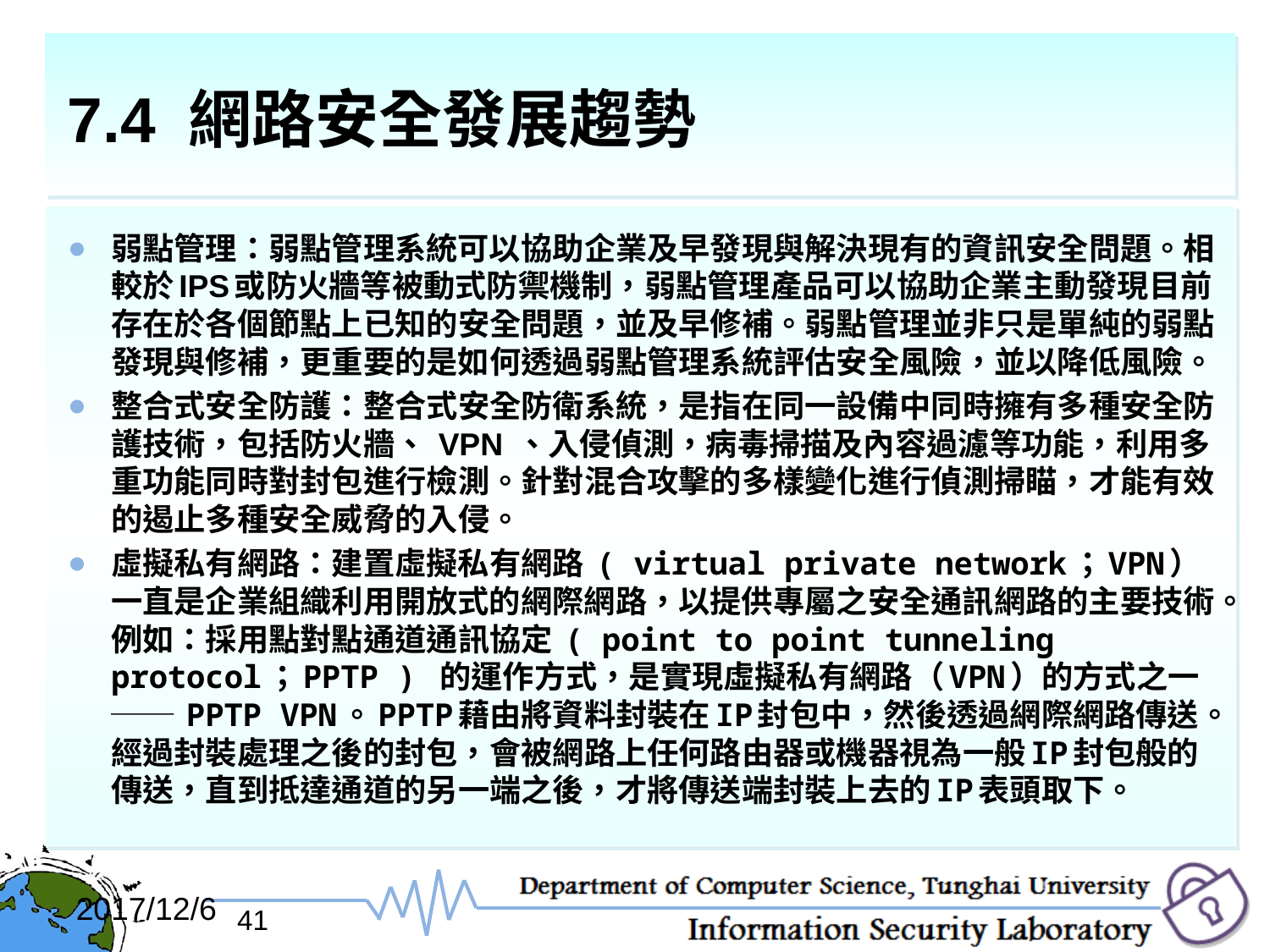

# 7.4 網路安全發展趨勢
弱點管理：弱點管理系統可以協助企業及早發現與解決現有的資訊安全問題。相較於IPS或防火牆等被動式防禦機制，弱點管理產品可以協助企業主動發現目前存在於各個節點上已知的安全問題，並及早修補。弱點管理並非只是單純的弱點發現與修補，更重要的是如何透過弱點管理系統評估安全風險，並以降低風險。
整合式安全防護：整合式安全防衛系統，是指在同一設備中同時擁有多種安全防護技術，包括防火牆、 VPN 、入侵偵測，病毒掃描及內容過濾等功能，利用多重功能同時對封包進行檢測。針對混合攻擊的多樣變化進行偵測掃瞄，才能有效的遏止多種安全威脅的入侵。
虛擬私有網路：建置虛擬私有網路 ( virtual private network；VPN）一直是企業組織利用開放式的網際網路，以提供專屬之安全通訊網路的主要技術。例如：採用點對點通道通訊協定 ( point to point tunneling protocol；PPTP ) 的運作方式，是實現虛擬私有網路（VPN）的方式之一 ── PPTP VPN。PPTP藉由將資料封裝在IP封包中，然後透過網際網路傳送。經過封裝處理之後的封包，會被網路上任何路由器或機器視為一般IP封包般的傳送，直到抵達通道的另一端之後，才將傳送端封裝上去的IP表頭取下。

2017/12/6
41